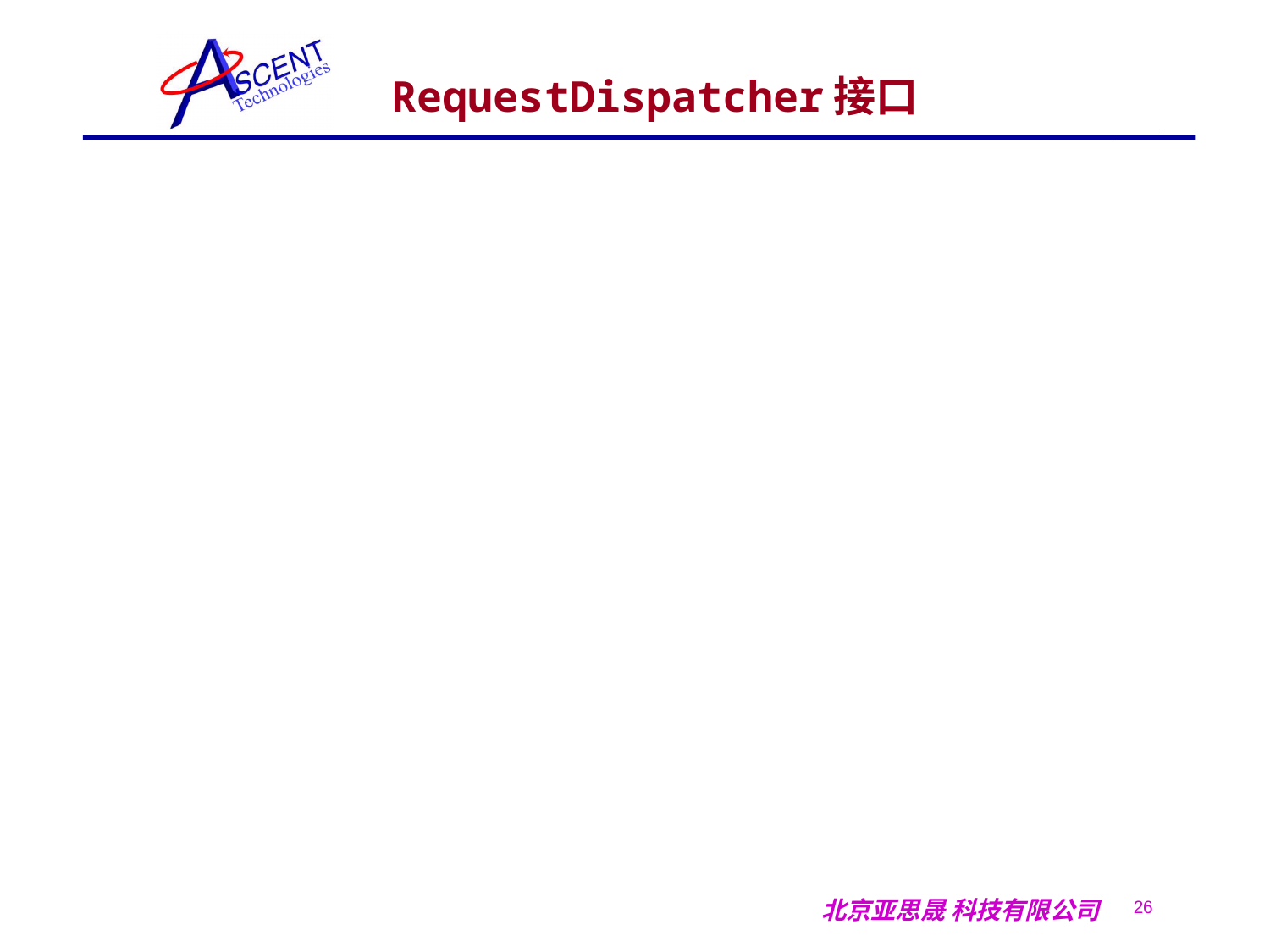

RequestDispatcher接口
指一个Servlet把请求指派给另一个服务器资源。
处理委派的接口是javax.servlet.RequestDispatcher。
获取RequestDispatcher对象的方法：在ServletContext.getRequestDispatcher(String path);参数为资源的绝对路径。
ServletRequest.getRequstDispatcher(String path);参数为资源的相对路径。